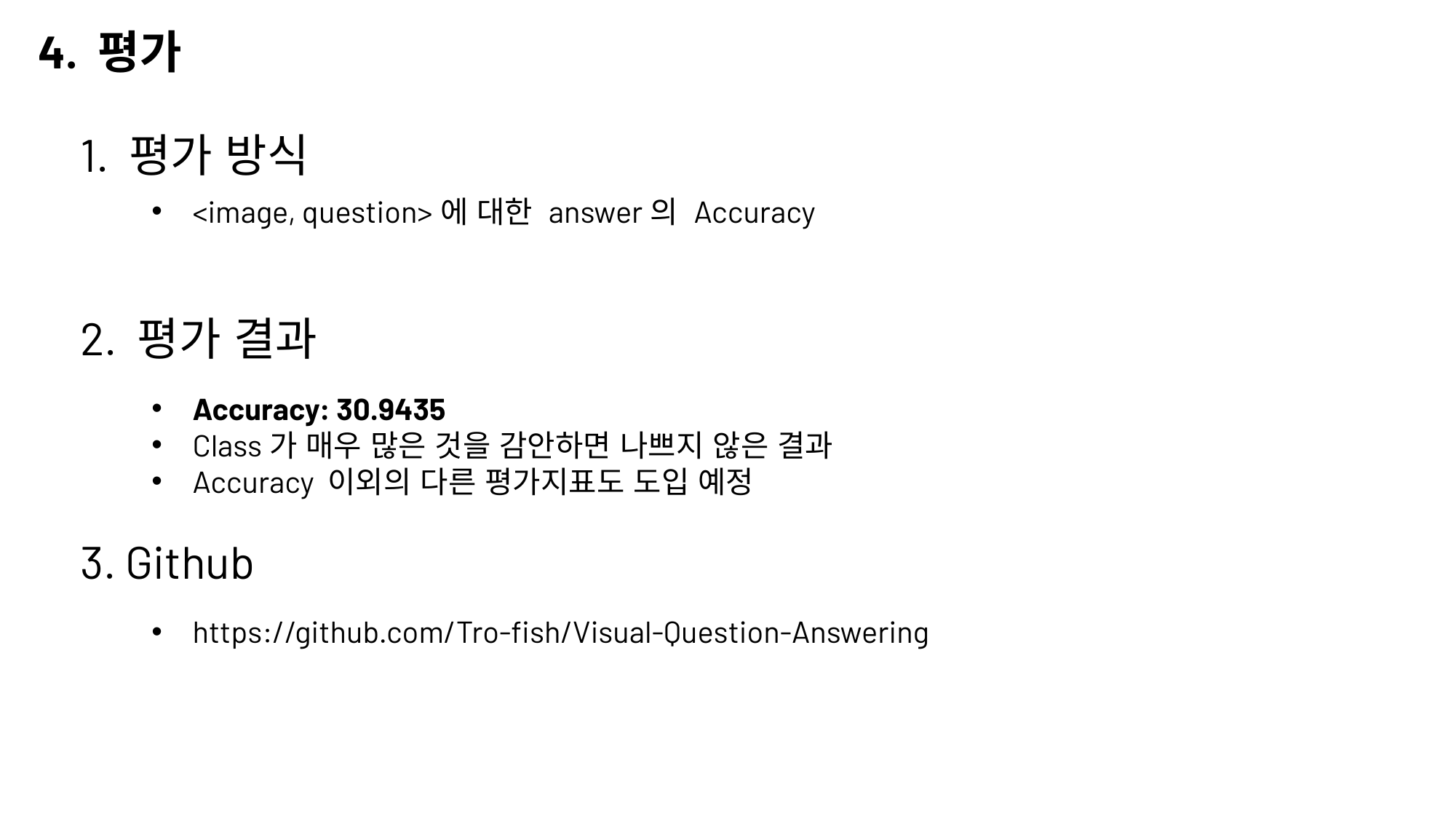

4. 평가
1. 평가 방식
<image, question>에 대한 answer의 Accuracy
2. 평가 결과
Accuracy: 30.9435
Class가 매우 많은 것을 감안하면 나쁘지 않은 결과
Accuracy 이외의 다른 평가지표도 도입 예정
3. Github
https://github.com/Tro-fish/Visual-Question-Answering